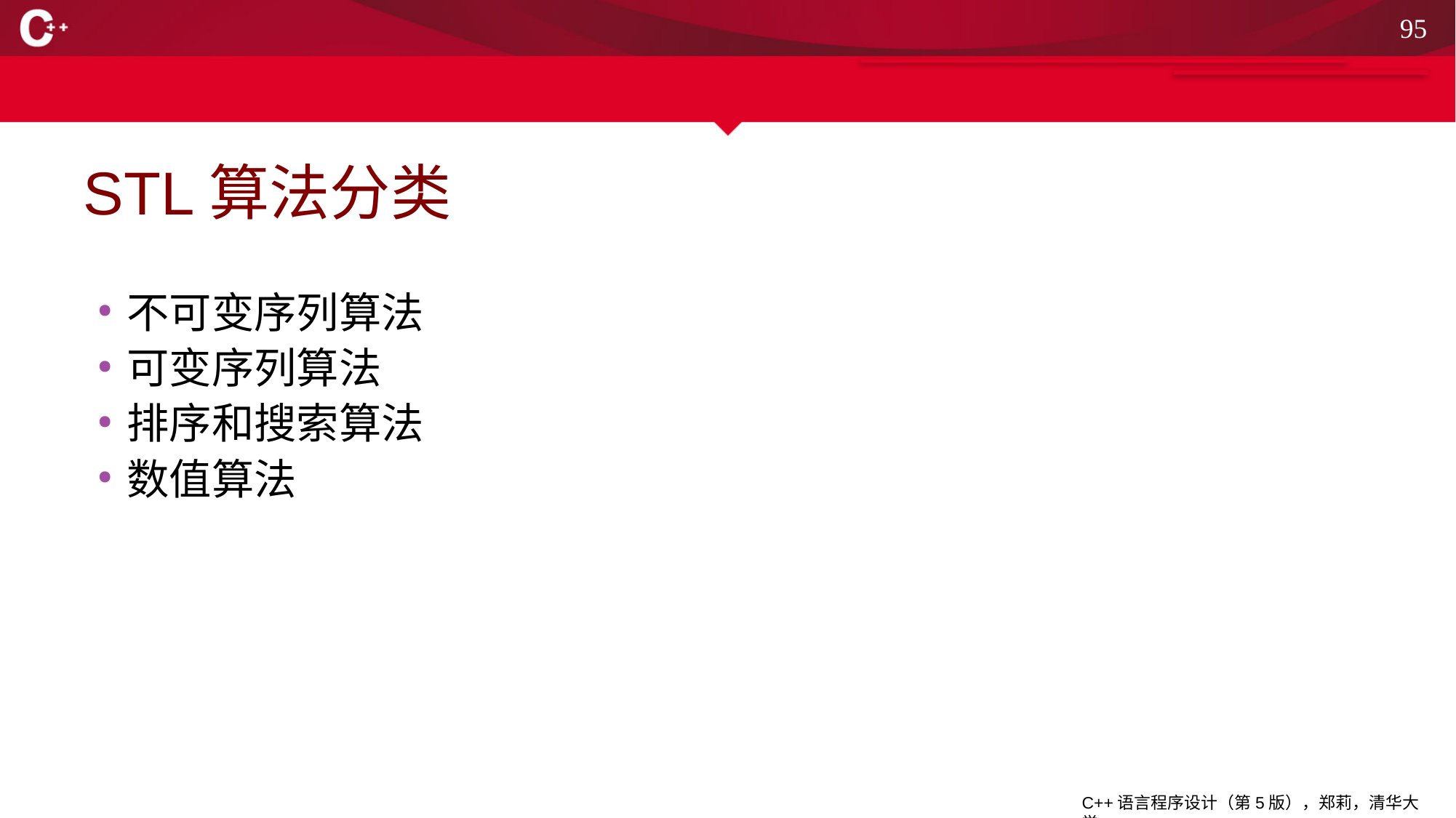

95
# STL算法分类
不可变序列算法
可变序列算法
排序和搜索算法
数值算法